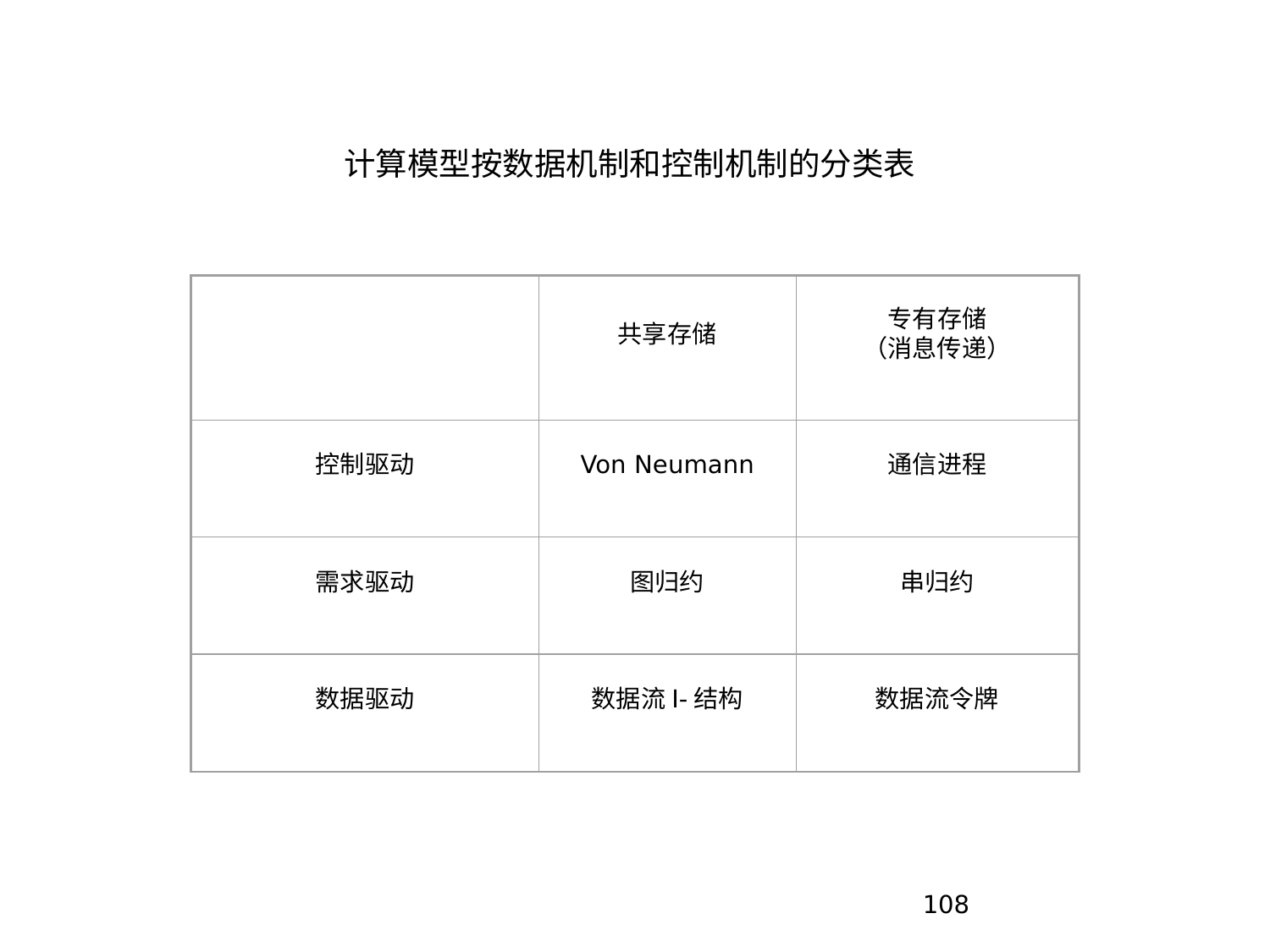

计算模型按数据机制和控制机制的分类表

共享存储

专有存储
（消息传递）

控制驱动

Von Neumann

通信进程

需求驱动

图归约

串归约

数据驱动

数据流I-结构

数据流令牌

108